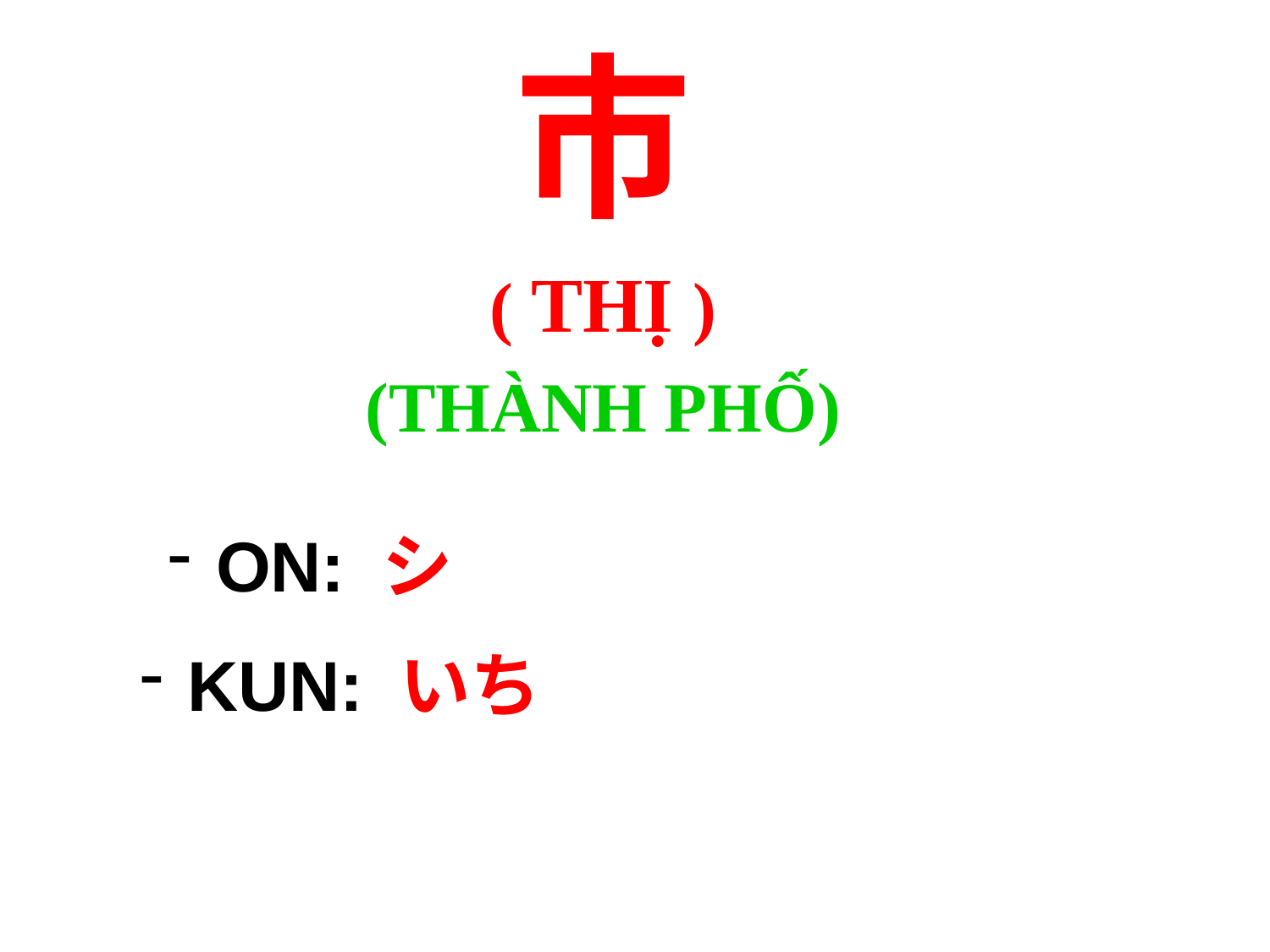

市
( THỊ )
(THÀNH PHỐ)
ON: シ

KUN: いち